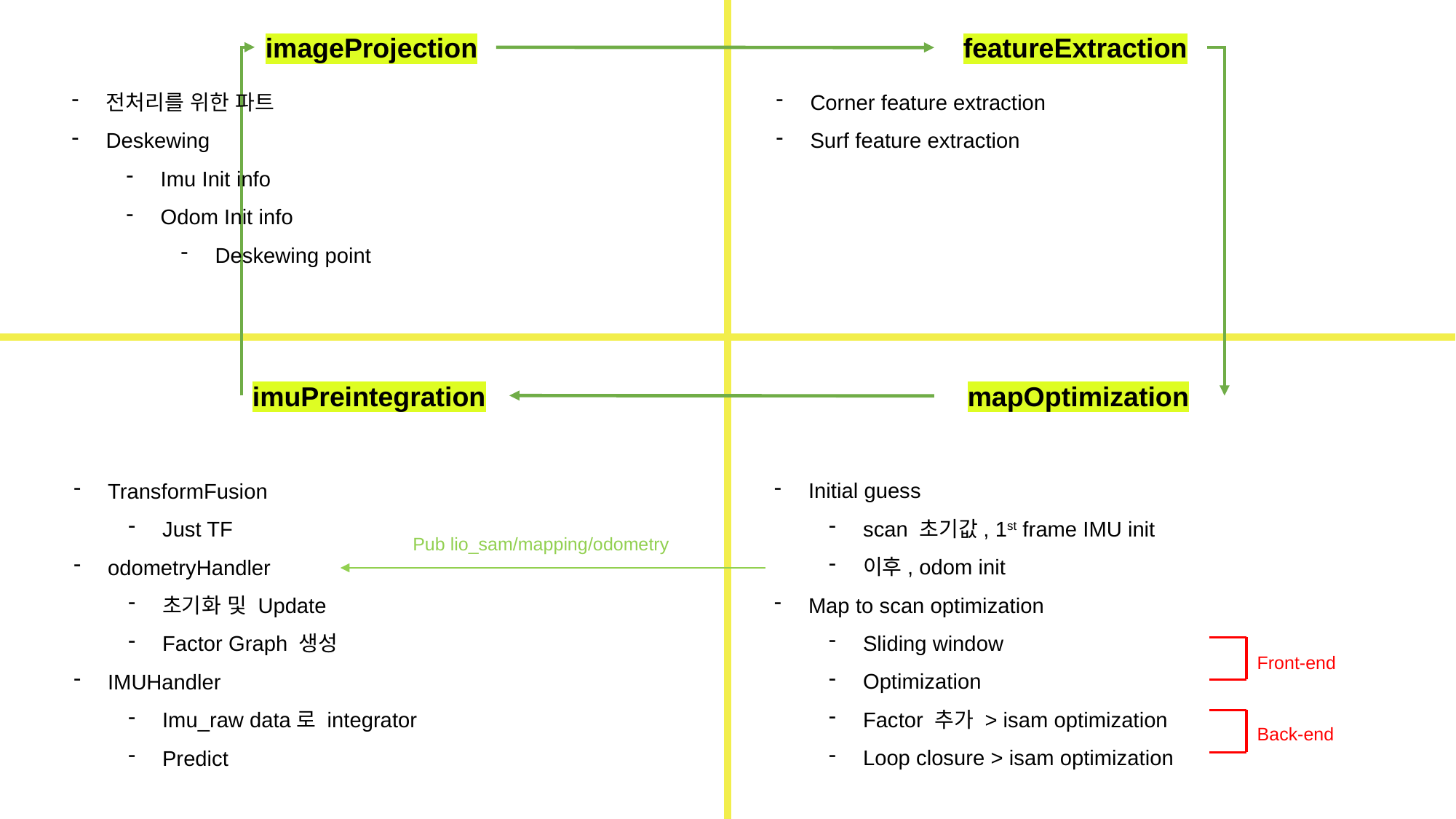

imageProjection
featureExtraction
Corner feature extraction
Surf feature extraction
전처리를 위한 파트
Deskewing
Imu Init info
Odom Init info
Deskewing point
imuPreintegration
mapOptimization
Initial guess
scan 초기값, 1st frame IMU init
이후, odom init
Map to scan optimization
Sliding window
Optimization
Factor 추가 > isam optimization
Loop closure > isam optimization
TransformFusion
Just TF
odometryHandler
초기화 및 Update
Factor Graph 생성
IMUHandler
Imu_raw data로 integrator
Predict
Pub lio_sam/mapping/odometry
Front-end
Back-end